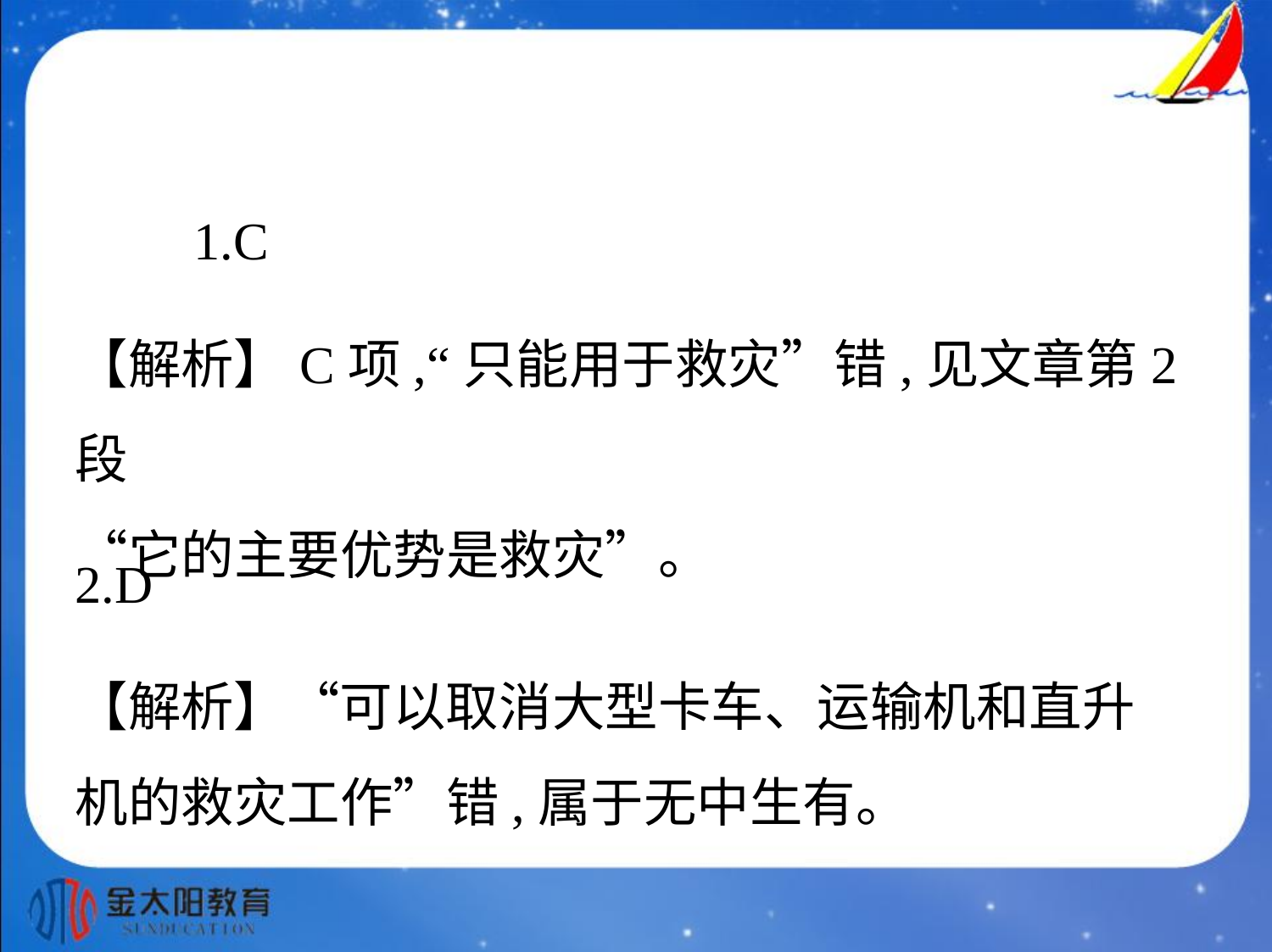

1.C
【解析】C项,“只能用于救灾”错,见文章第2段
“它的主要优势是救灾”。
2.D
【解析】“可以取消大型卡车、运输机和直升
机的救灾工作”错,属于无中生有。